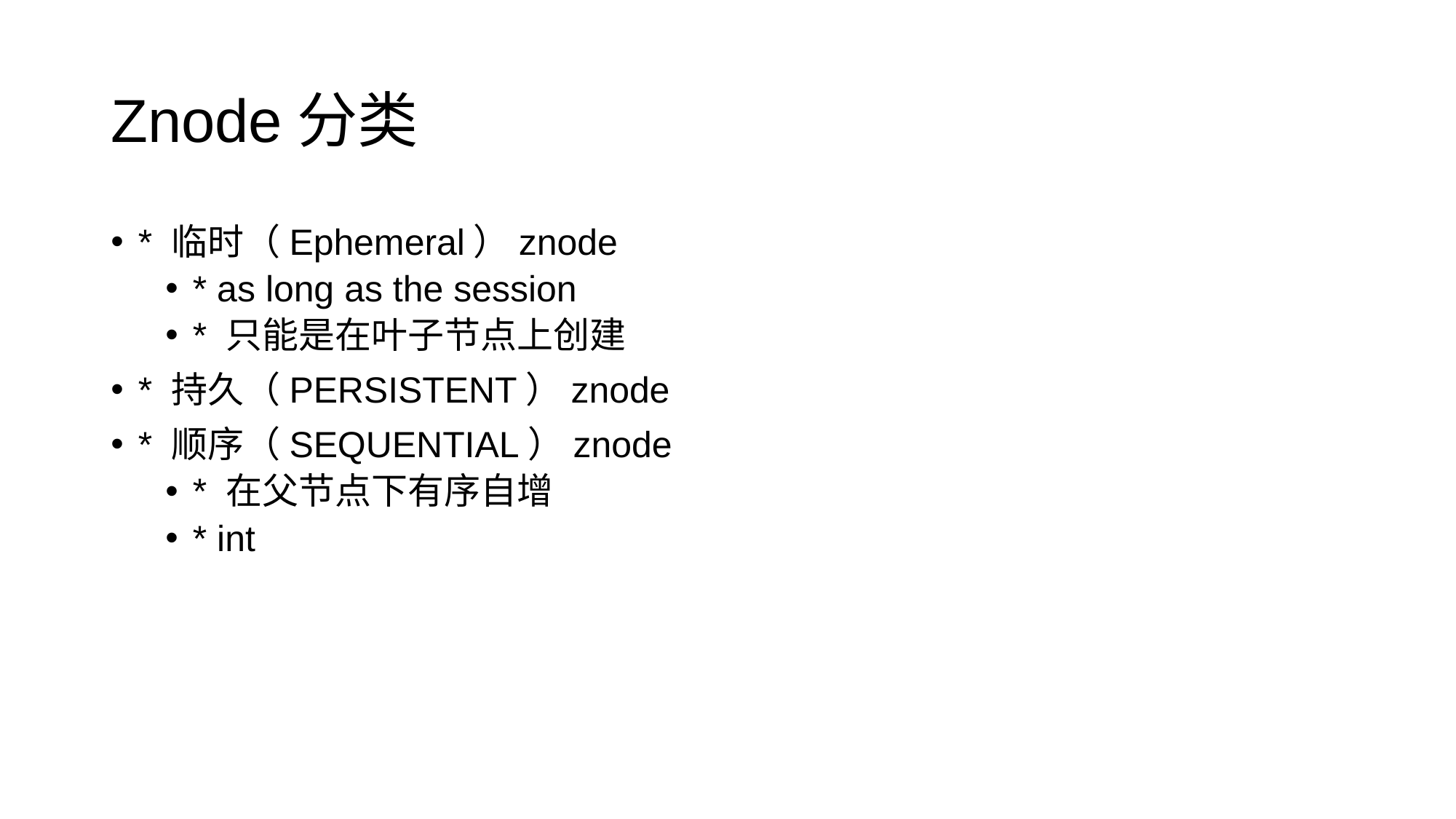

# Znode分类
* 临时（Ephemeral）znode
* as long as the session
* 只能是在叶子节点上创建
* 持久（PERSISTENT）znode
* 顺序（SEQUENTIAL）znode
* 在父节点下有序自增
* int